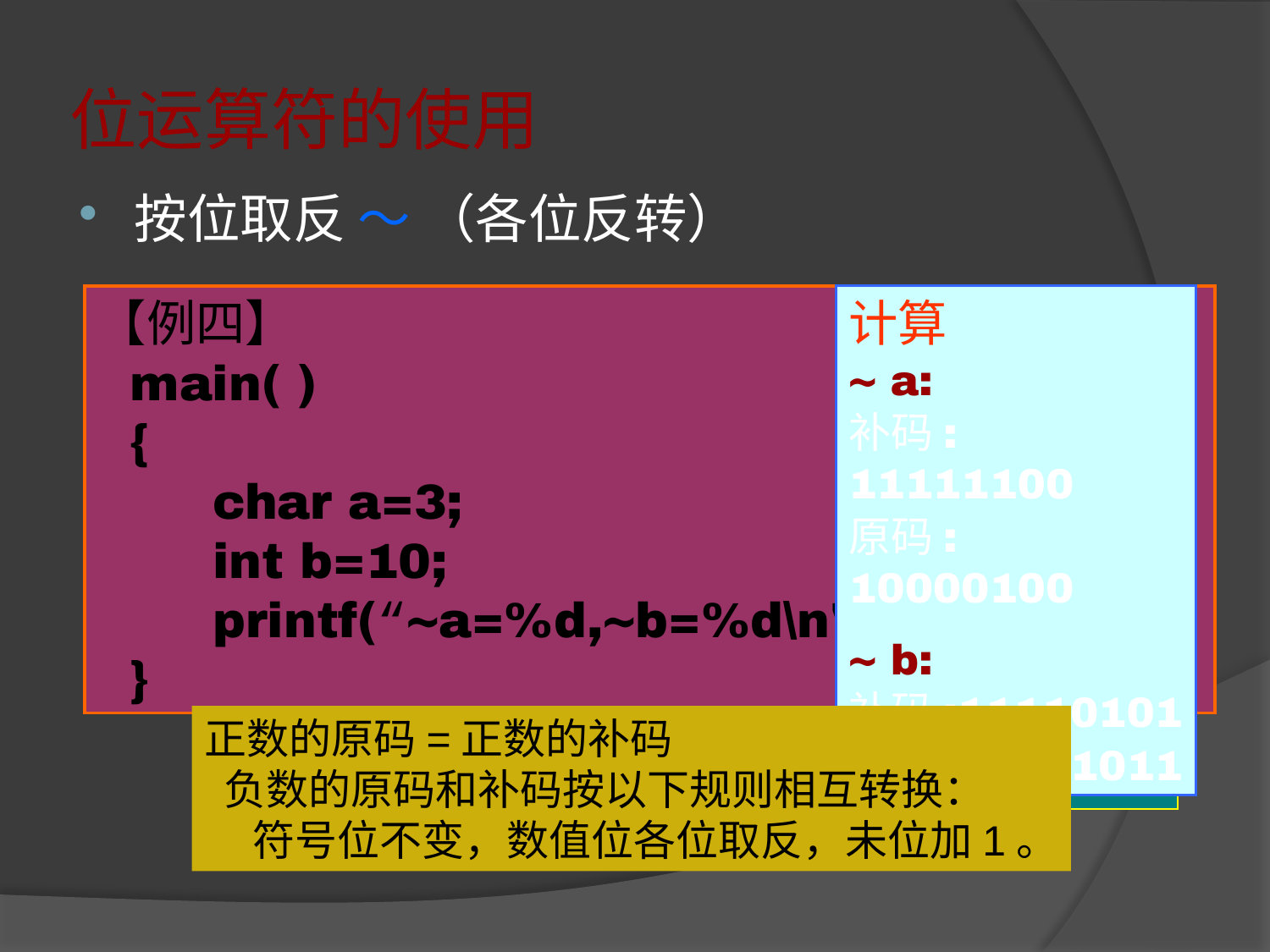

# 位运算符的使用
按位取反 ～ （各位反转）

计算
~ a:
补码: 11111100
原码: 10000100
~ b:
补码:11110101
原码:10001011
【例四】
  main( )
  {
       char a=3;
       int b=10;
       printf(“~a=%d,~b=%d\n",~a,~b);
  }
正数的原码=正数的补码
 负数的原码和补码按以下规则相互转换：
    符号位不变，数值位各位取反，未位加1。
结果：～a=-4，～b=-11